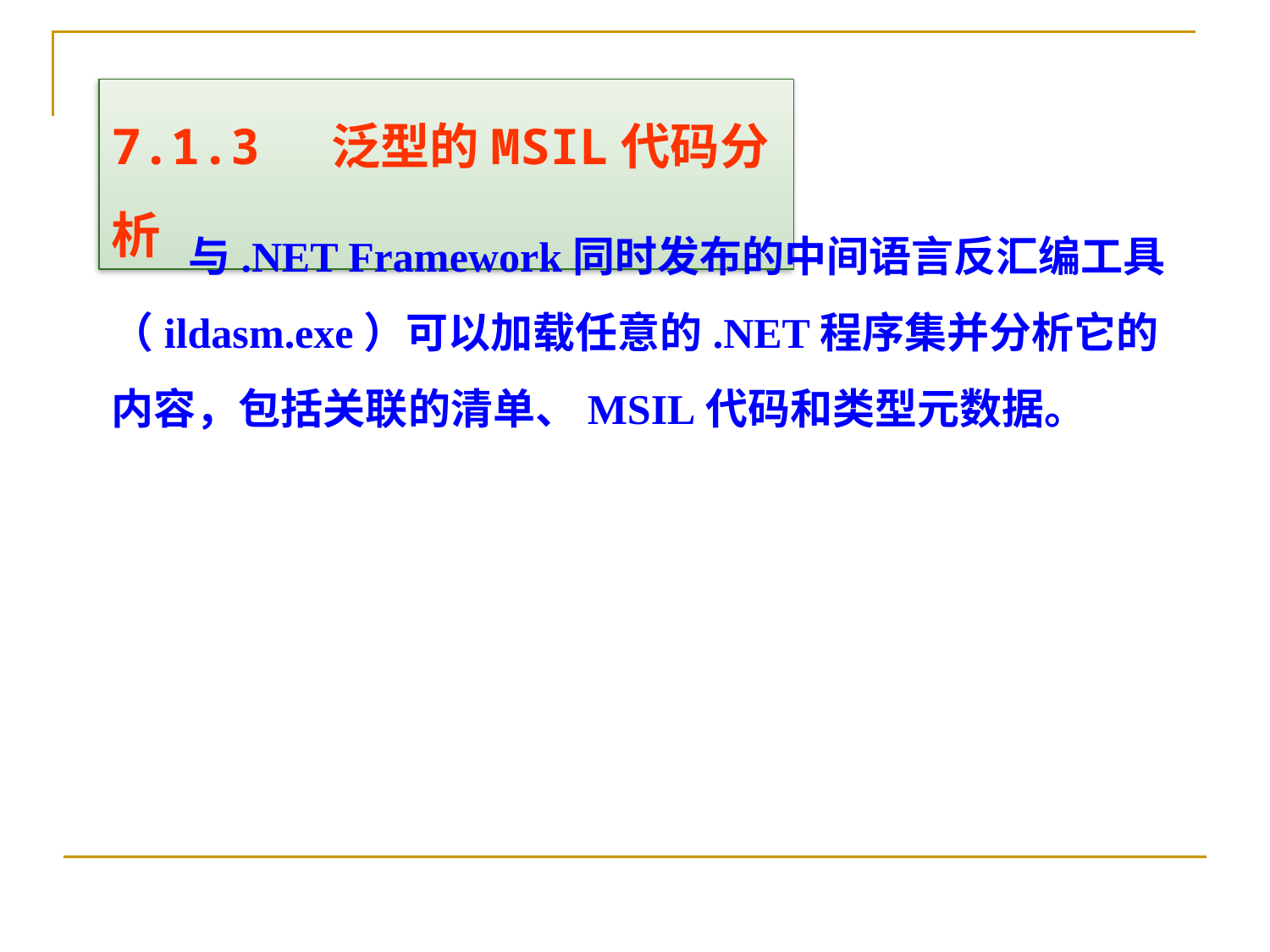

7.1.3  泛型的MSIL代码分析
       与.NET Framework同时发布的中间语言反汇编工具（ildasm.exe）可以加载任意的.NET程序集并分析它的内容，包括关联的清单、MSIL代码和类型元数据。